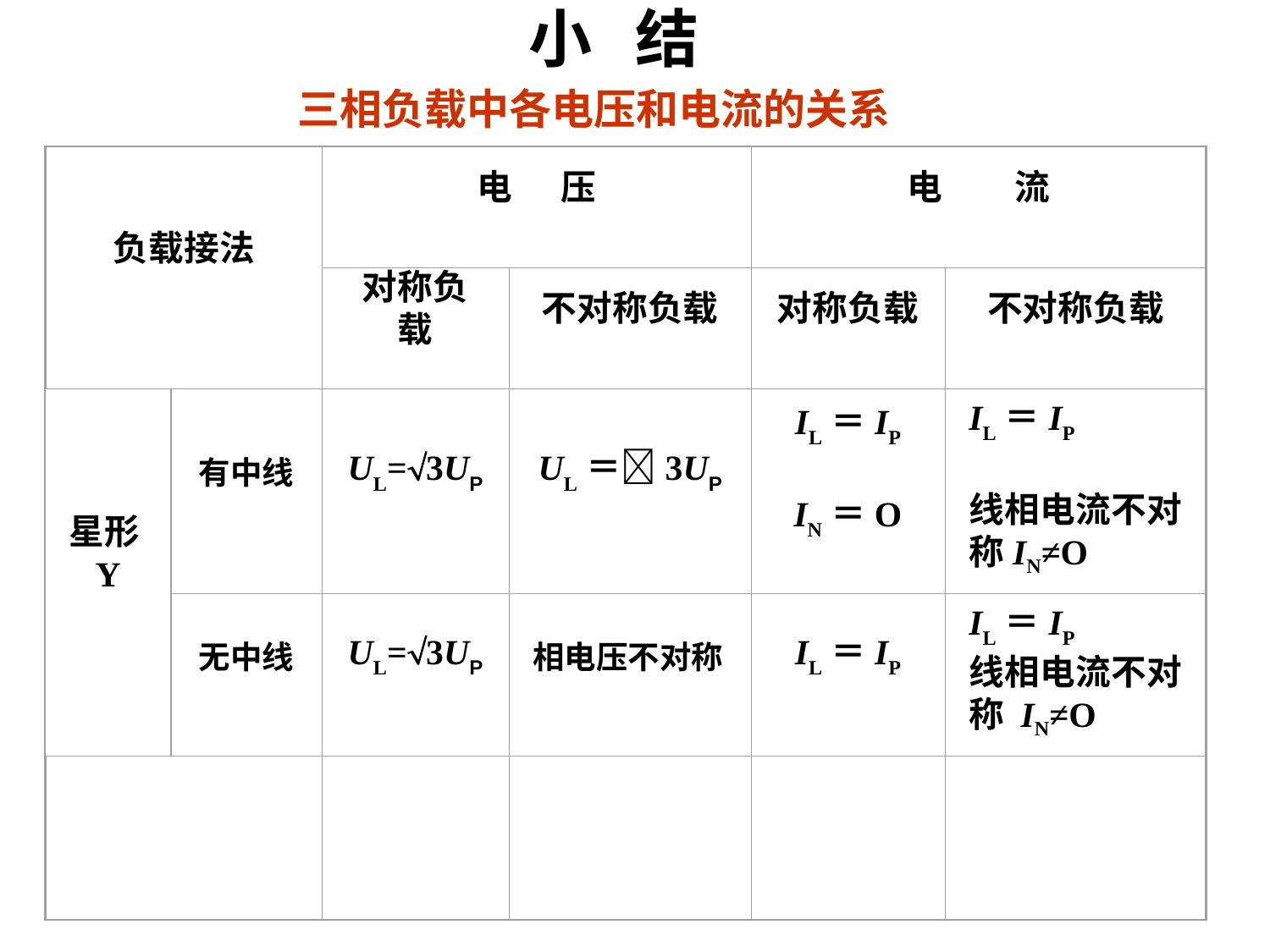

# 小   结
三相负载中各电压和电流的关系

负载接法

电      压

电         流

对称负载

不对称负载

对称负载

不对称负载

星形Y

有中线

UL=√3UP

UL＝√3UP

IL＝IP

IN＝O

IL＝IP

线相电流不对称IN≠O

无中线

UL=√3UP

相电压不对称

IL＝IP

IL＝IP
线相电流不对称 IN≠O